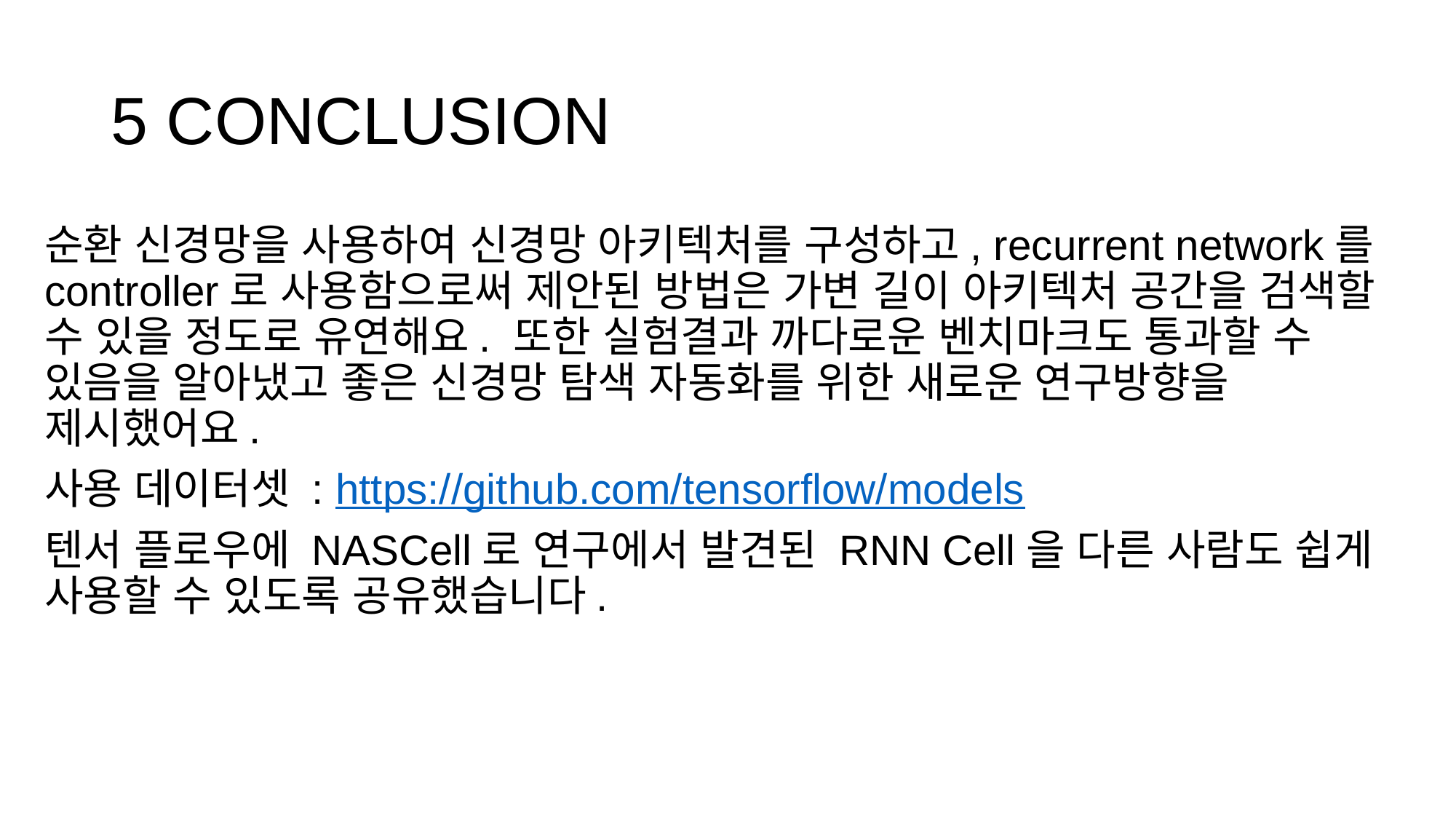

# 5 CONCLUSION
순환 신경망을 사용하여 신경망 아키텍처를 구성하고, recurrent network를 controller로 사용함으로써 제안된 방법은 가변 길이 아키텍처 공간을 검색할 수 있을 정도로 유연해요. 또한 실험결과 까다로운 벤치마크도 통과할 수 있음을 알아냈고 좋은 신경망 탐색 자동화를 위한 새로운 연구방향을 제시했어요.
사용 데이터셋 : https://github.com/tensorflow/models
텐서 플로우에 NASCell로 연구에서 발견된 RNN Cell을 다른 사람도 쉽게 사용할 수 있도록 공유했습니다.